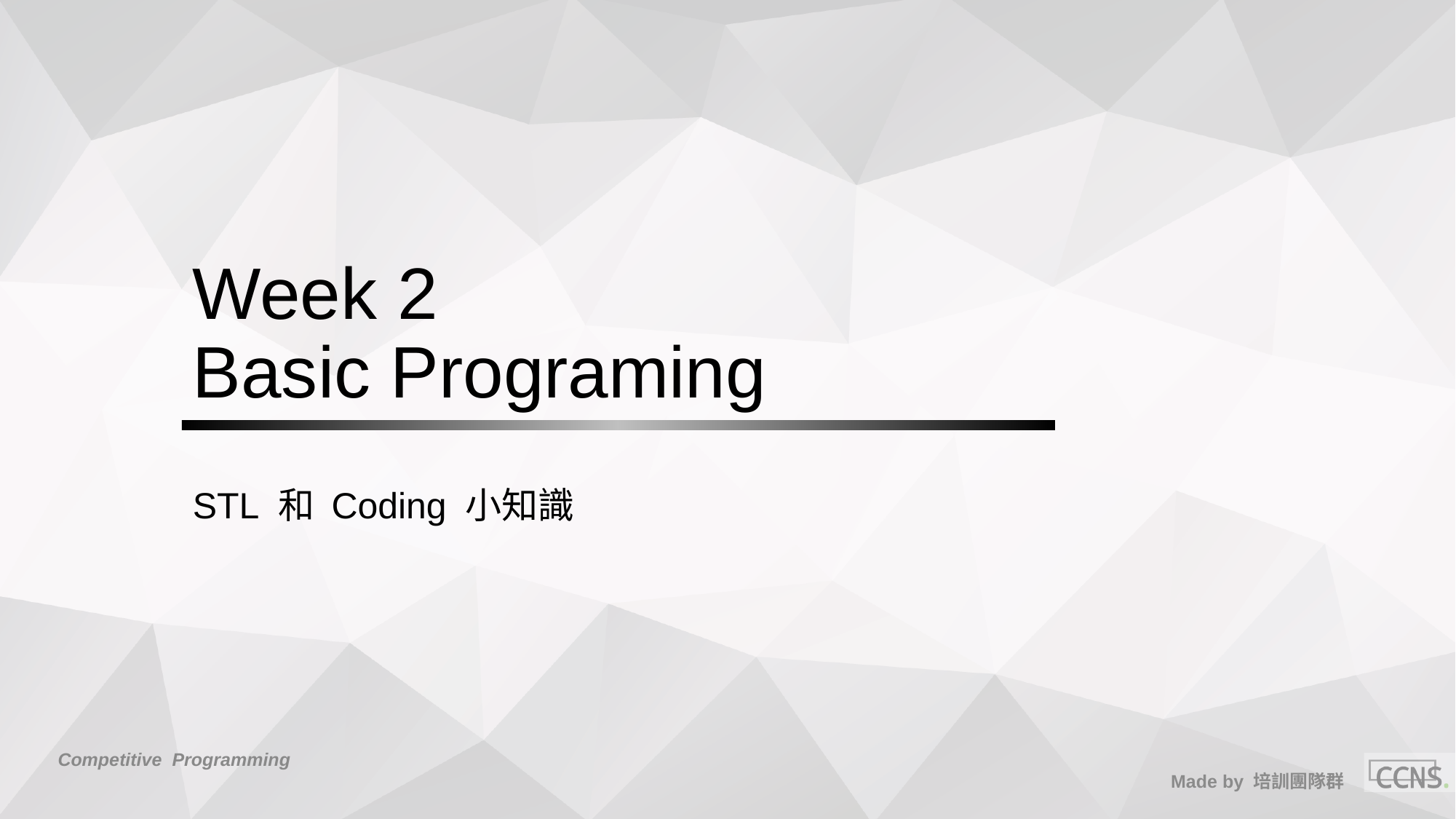

# Week 2 Basic Programing
STL 和 Coding 小知識